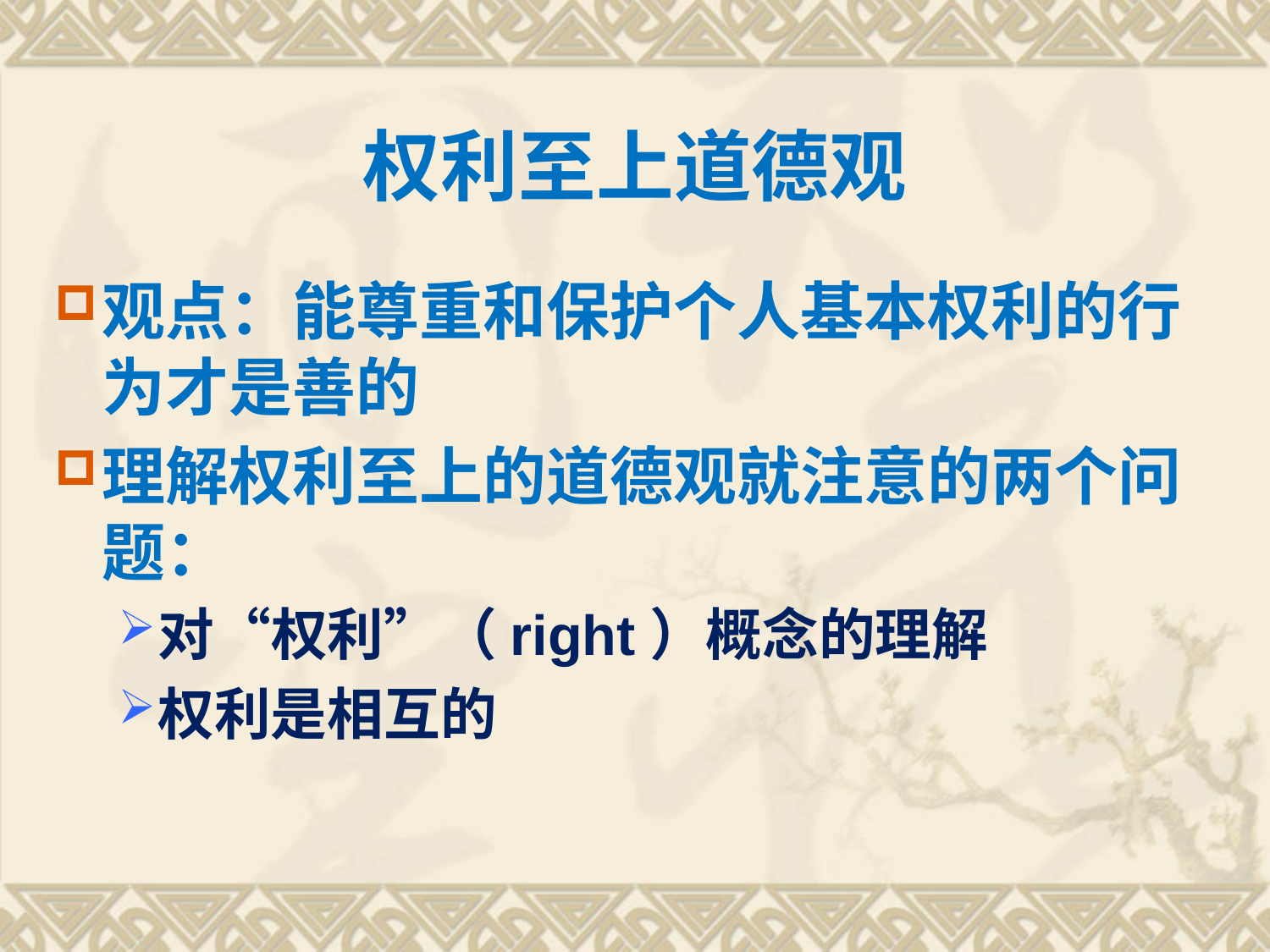

# 权利至上道德观
观点：能尊重和保护个人基本权利的行为才是善的
理解权利至上的道德观就注意的两个问题：
对“权利”（right）概念的理解
权利是相互的